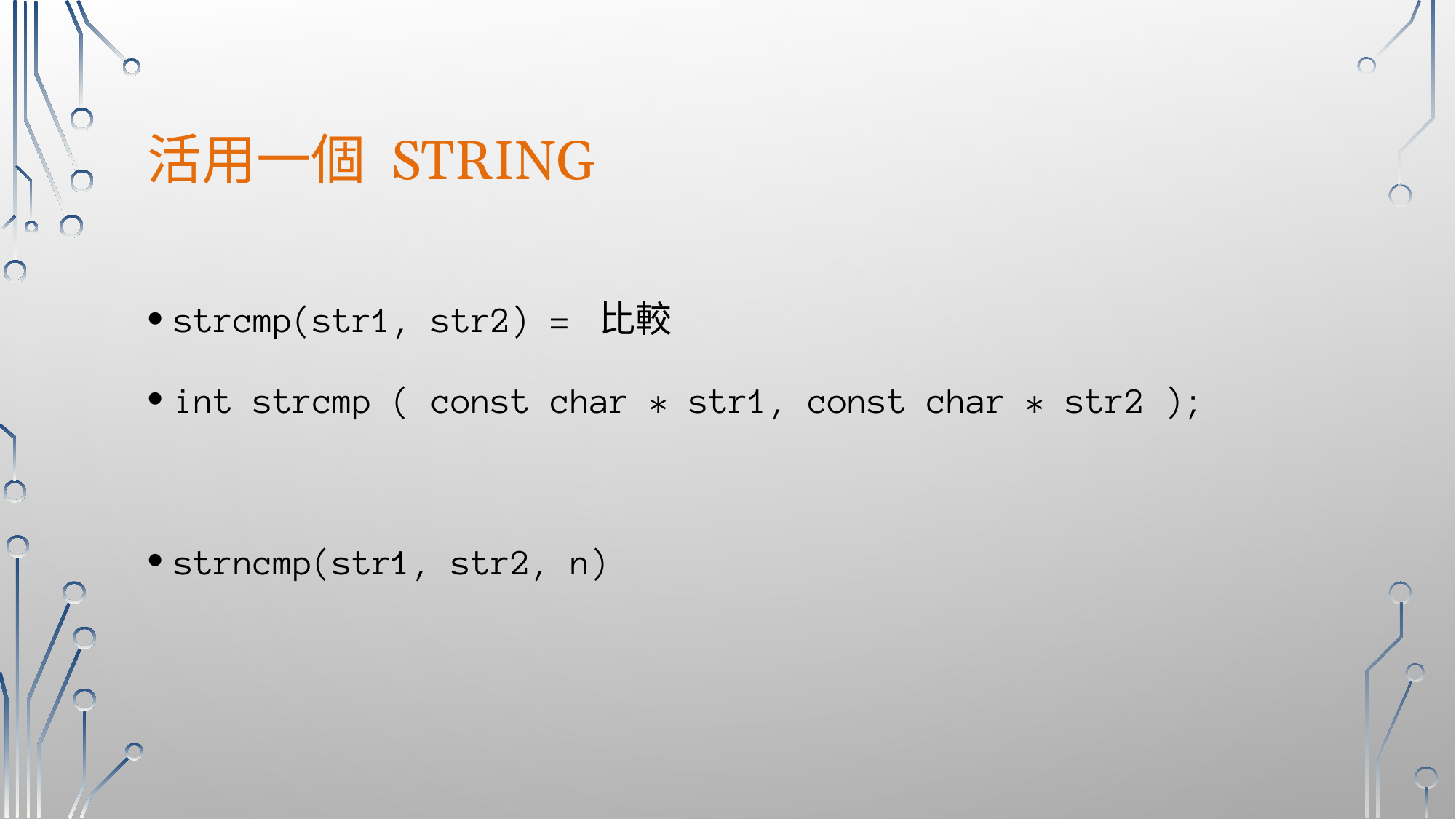

# 活用一個 string
strcmp(str1, str2) = 比較
int strcmp ( const char * str1, const char * str2 );

strncmp(str1, str2, n)